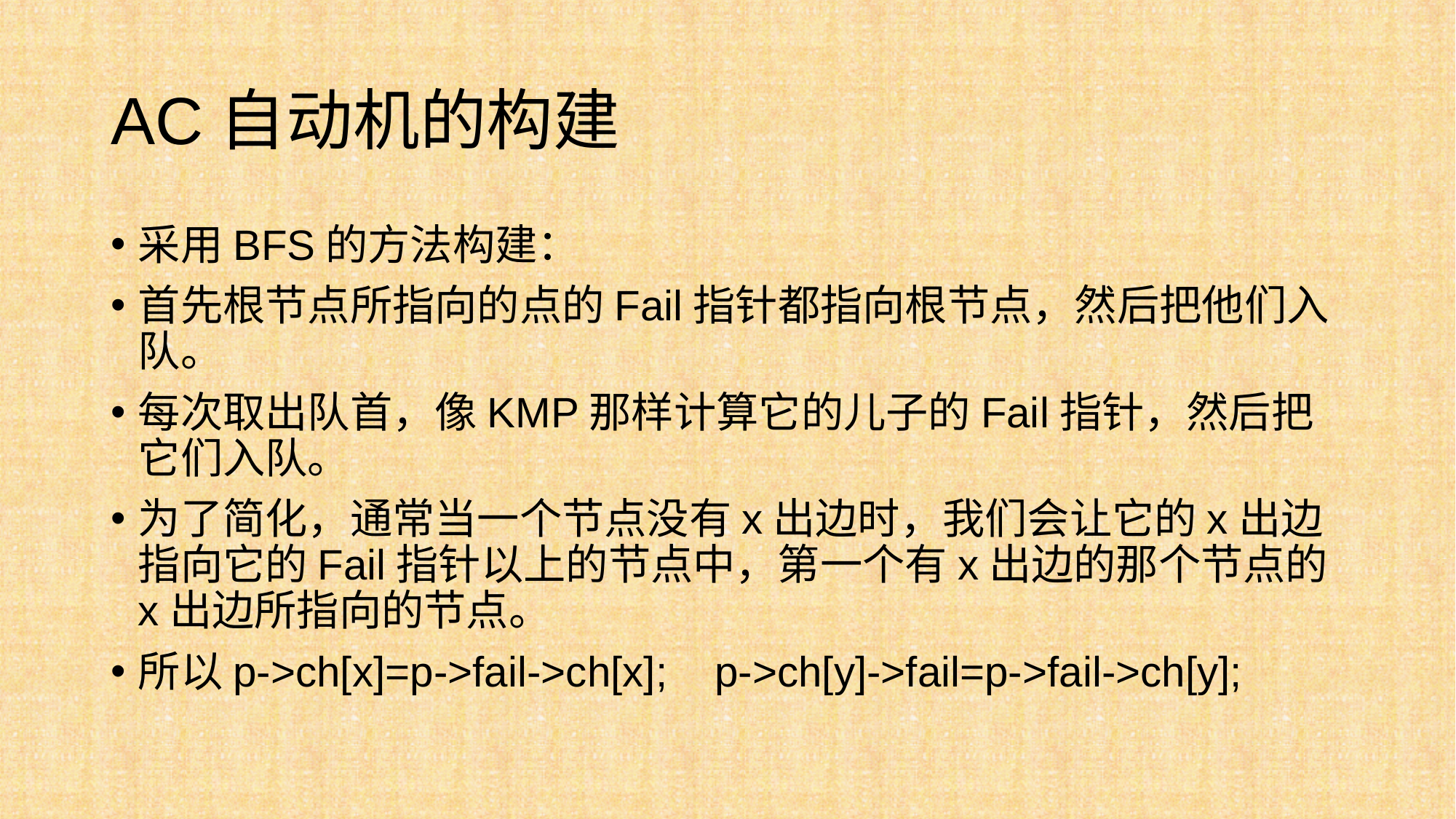

# AC自动机的构建
采用BFS的方法构建：
首先根节点所指向的点的Fail指针都指向根节点，然后把他们入队。
每次取出队首，像KMP那样计算它的儿子的Fail指针，然后把它们入队。
为了简化，通常当一个节点没有x出边时，我们会让它的x出边指向它的Fail指针以上的节点中，第一个有x出边的那个节点的x出边所指向的节点。
所以p->ch[x]=p->fail->ch[x];    p->ch[y]->fail=p->fail->ch[y];